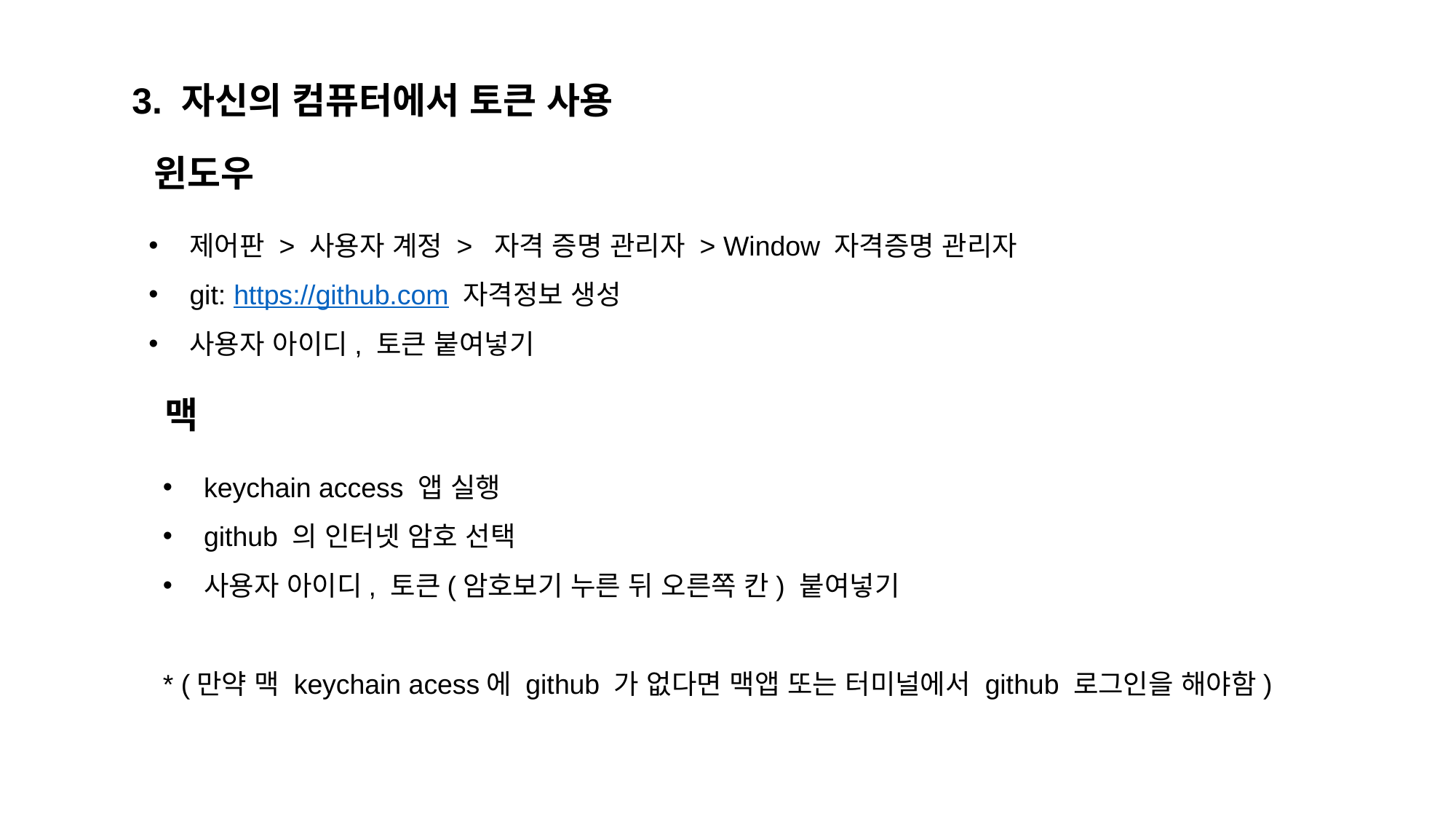

3. 자신의 컴퓨터에서 토큰 사용
윈도우
제어판 > 사용자 계정 >  자격 증명 관리자 > Window 자격증명 관리자
git: https://github.com 자격정보 생성
사용자 아이디, 토큰 붙여넣기
맥
keychain access 앱 실행
github 의 인터넷 암호 선택
사용자 아이디, 토큰(암호보기 누른 뒤 오른쪽 칸) 붙여넣기

* (만약 맥 keychain acess에 github 가 없다면 맥앱 또는 터미널에서 github 로그인을 해야함)